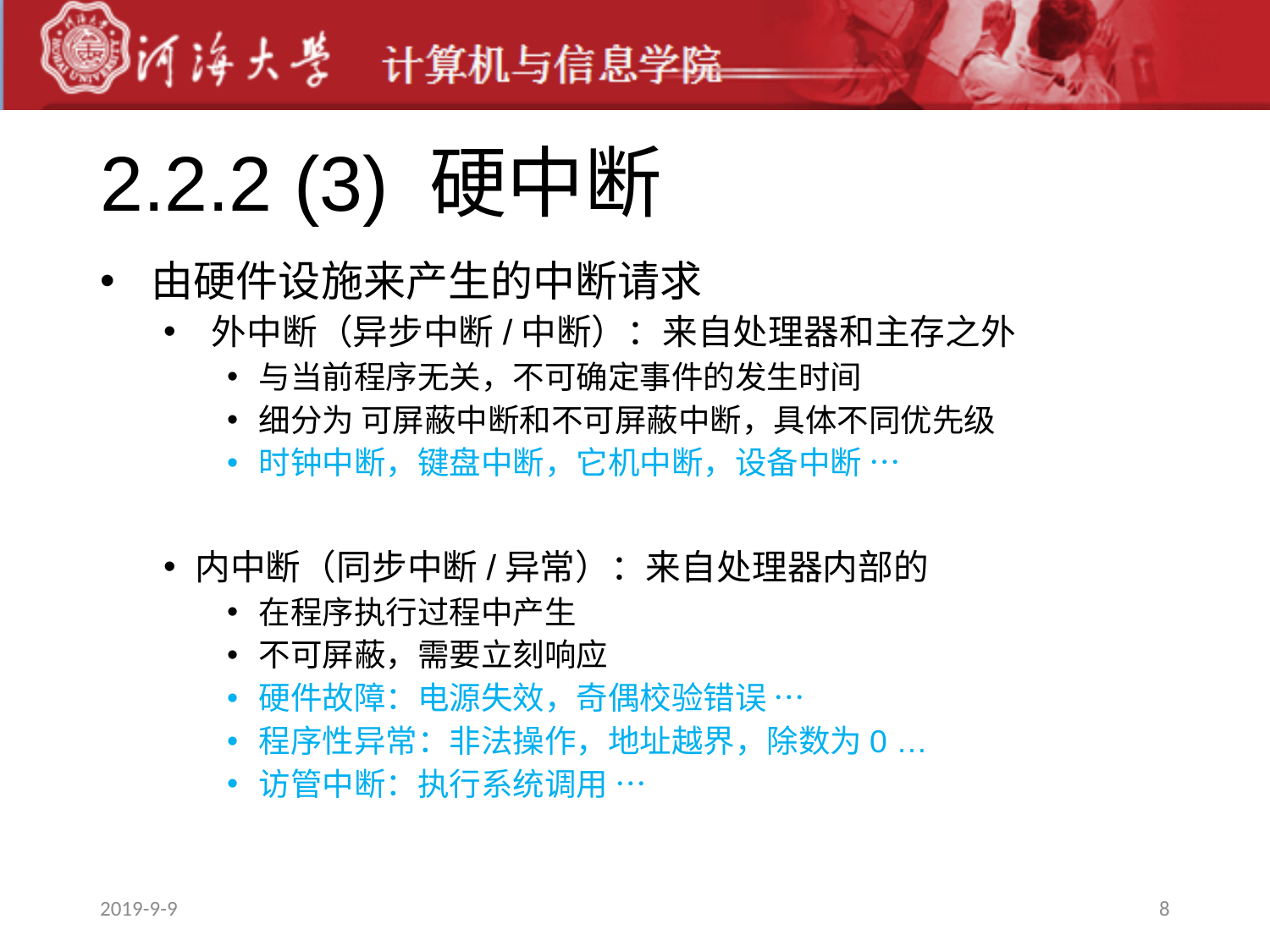

# 2.2.2 (3) 硬中断
 由硬件设施来产生的中断请求
 外中断（异步中断/中断）：来自处理器和主存之外
与当前程序无关，不可确定事件的发生时间
细分为 可屏蔽中断和不可屏蔽中断，具体不同优先级
时钟中断，键盘中断，它机中断，设备中断 …

内中断（同步中断/异常）：来自处理器内部的
在程序执行过程中产生
不可屏蔽，需要立刻响应
硬件故障：电源失效，奇偶校验错误 …
程序性异常：非法操作，地址越界，除数为0 …
访管中断：执行系统调用 …

2019-9-9
8